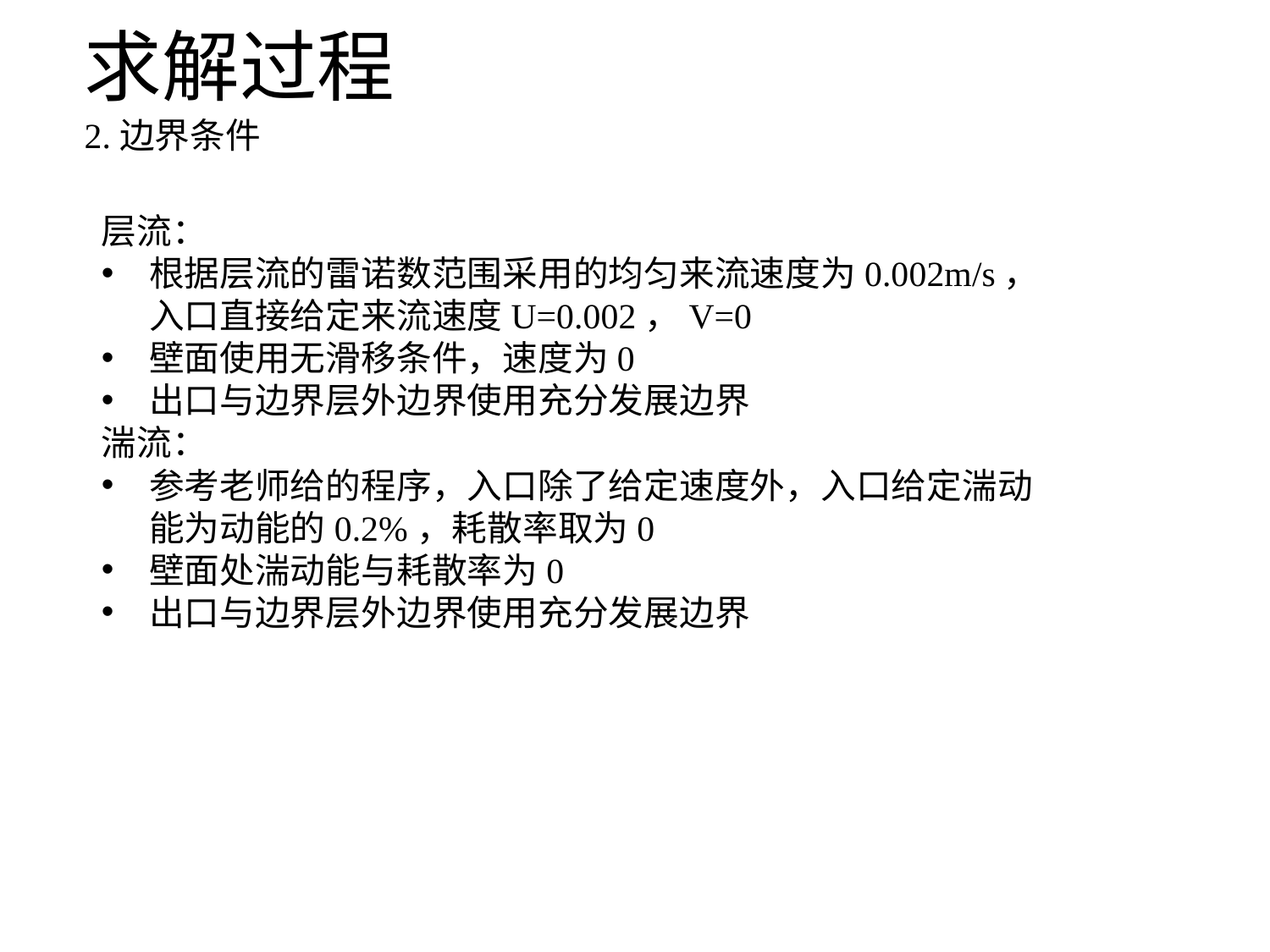

# 求解过程
2.边界条件
层流：
根据层流的雷诺数范围采用的均匀来流速度为0.002m/s，入口直接给定来流速度U=0.002，V=0
壁面使用无滑移条件，速度为0
出口与边界层外边界使用充分发展边界
湍流：
参考老师给的程序，入口除了给定速度外，入口给定湍动能为动能的0.2%，耗散率取为0
壁面处湍动能与耗散率为0
出口与边界层外边界使用充分发展边界